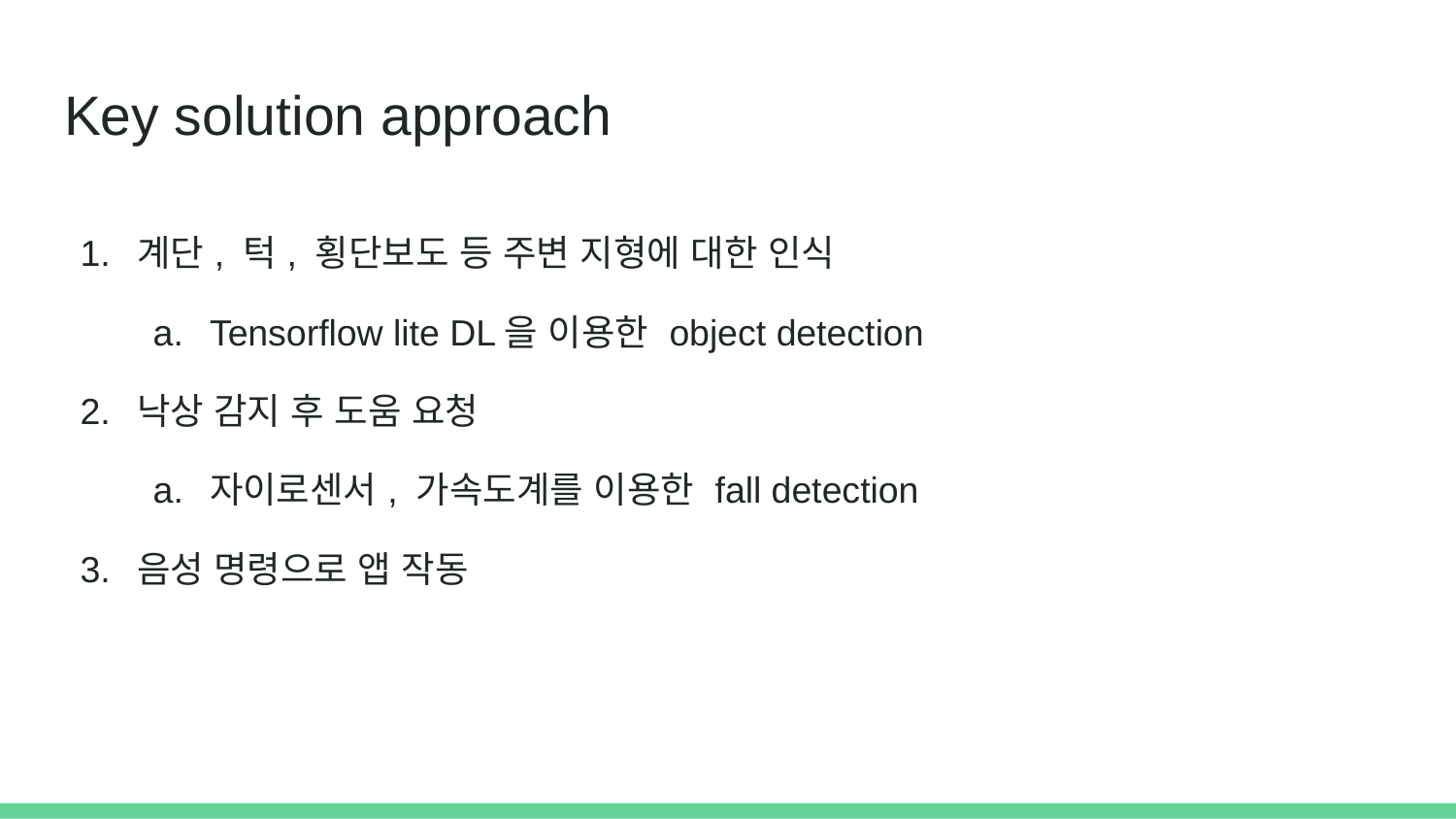

# Key solution approach
계단, 턱, 횡단보도 등 주변 지형에 대한 인식
Tensorflow lite DL을 이용한 object detection
낙상 감지 후 도움 요청
자이로센서, 가속도계를 이용한 fall detection
음성 명령으로 앱 작동